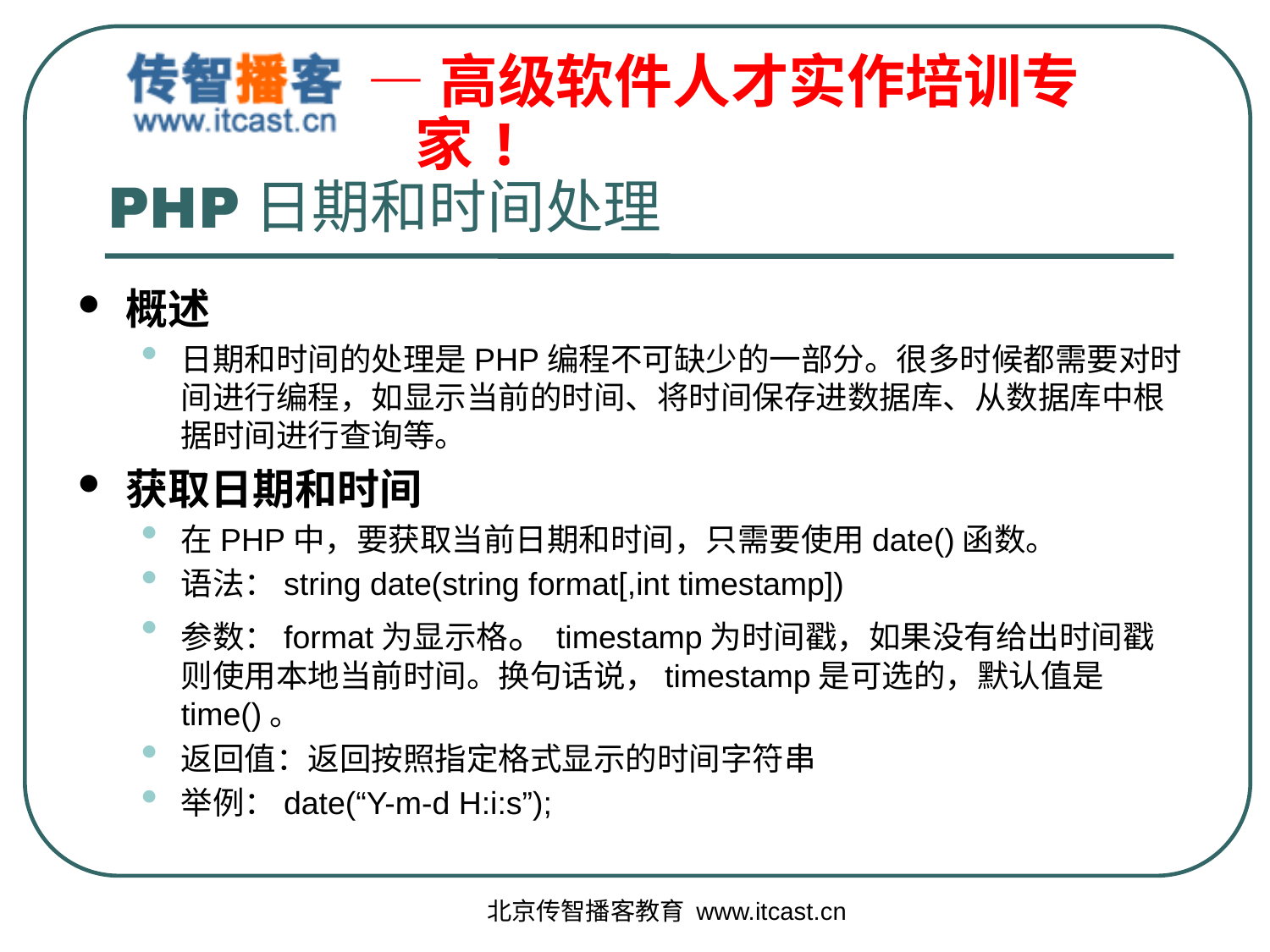

# PHP日期和时间处理
概述
日期和时间的处理是PHP编程不可缺少的一部分。很多时候都需要对时间进行编程，如显示当前的时间、将时间保存进数据库、从数据库中根据时间进行查询等。
获取日期和时间
在PHP中，要获取当前日期和时间，只需要使用date()函数。
语法：string date(string format[,int timestamp])
参数：format为显示格。timestamp为时间戳，如果没有给出时间戳则使用本地当前时间。换句话说，timestamp是可选的，默认值是time()。
返回值：返回按照指定格式显示的时间字符串
举例：date(“Y-m-d H:i:s”);